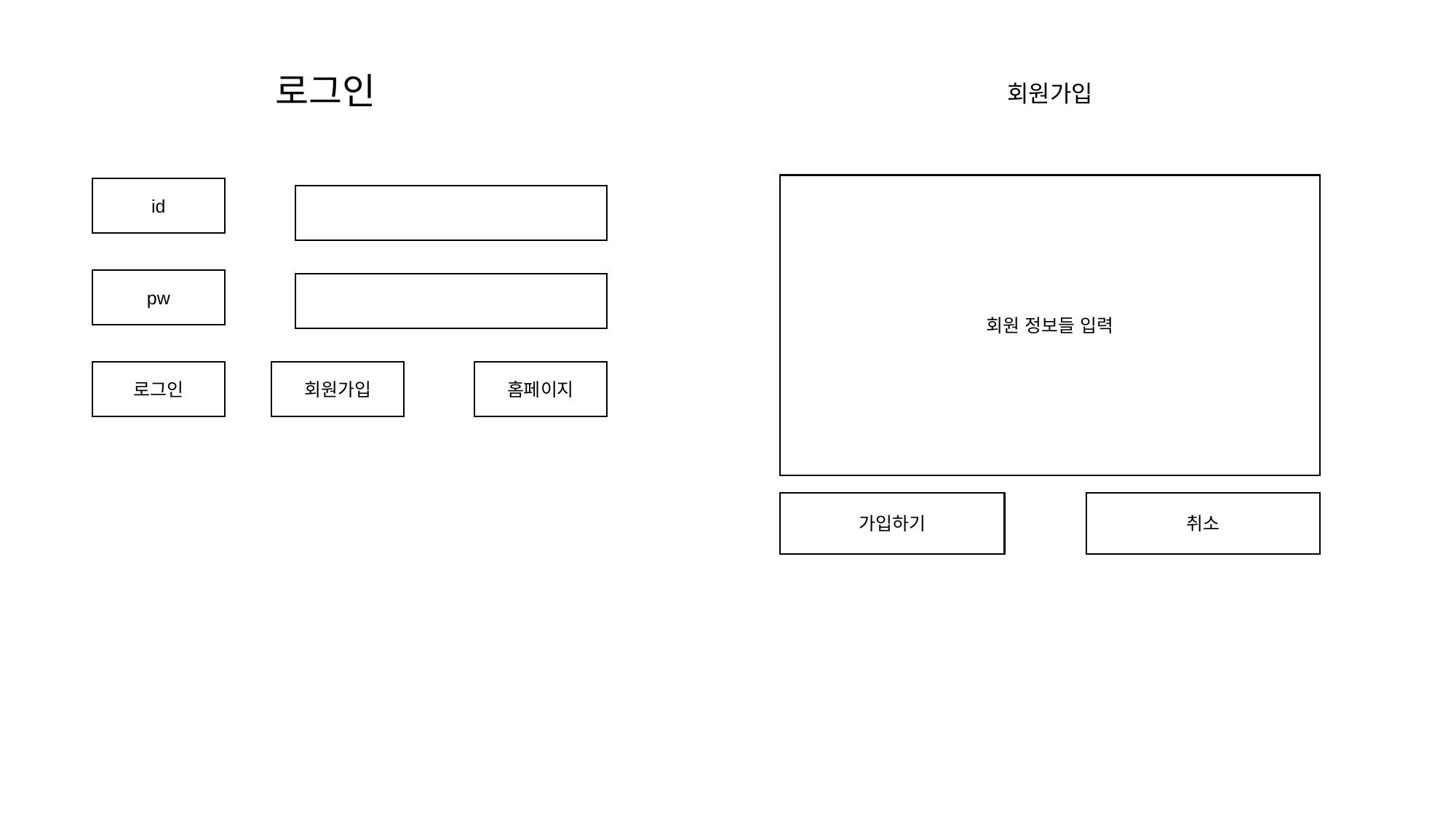

로그인
회원가입
회원 정보들 입력
id

pw

로그인
회원가입
홈페이지
가입하기
취소